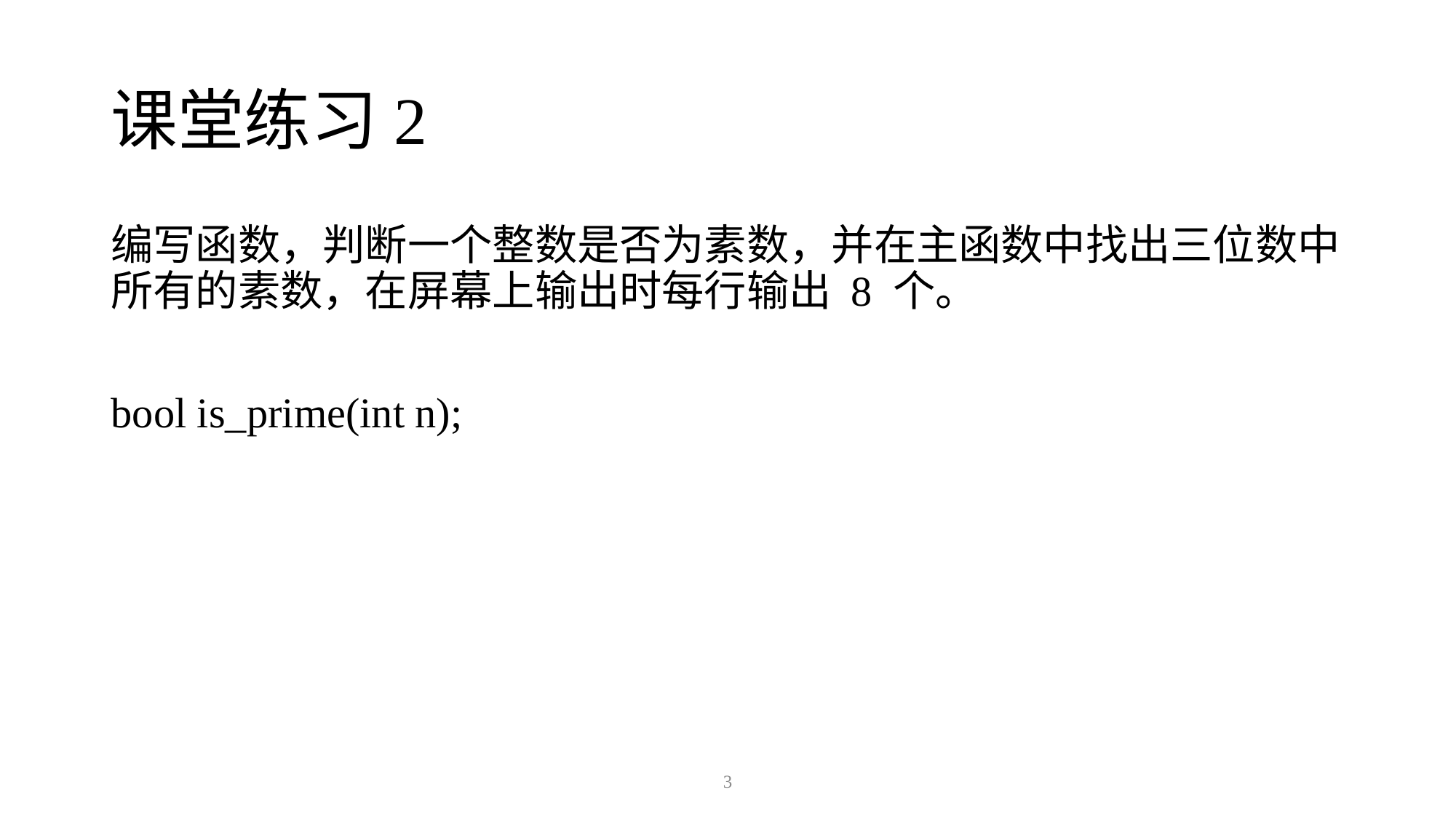

# 课堂练习2
编写函数，判断一个整数是否为素数，并在主函数中找出三位数中所有的素数，在屏幕上输出时每行输出 8 个。

bool is_prime(int n);
3